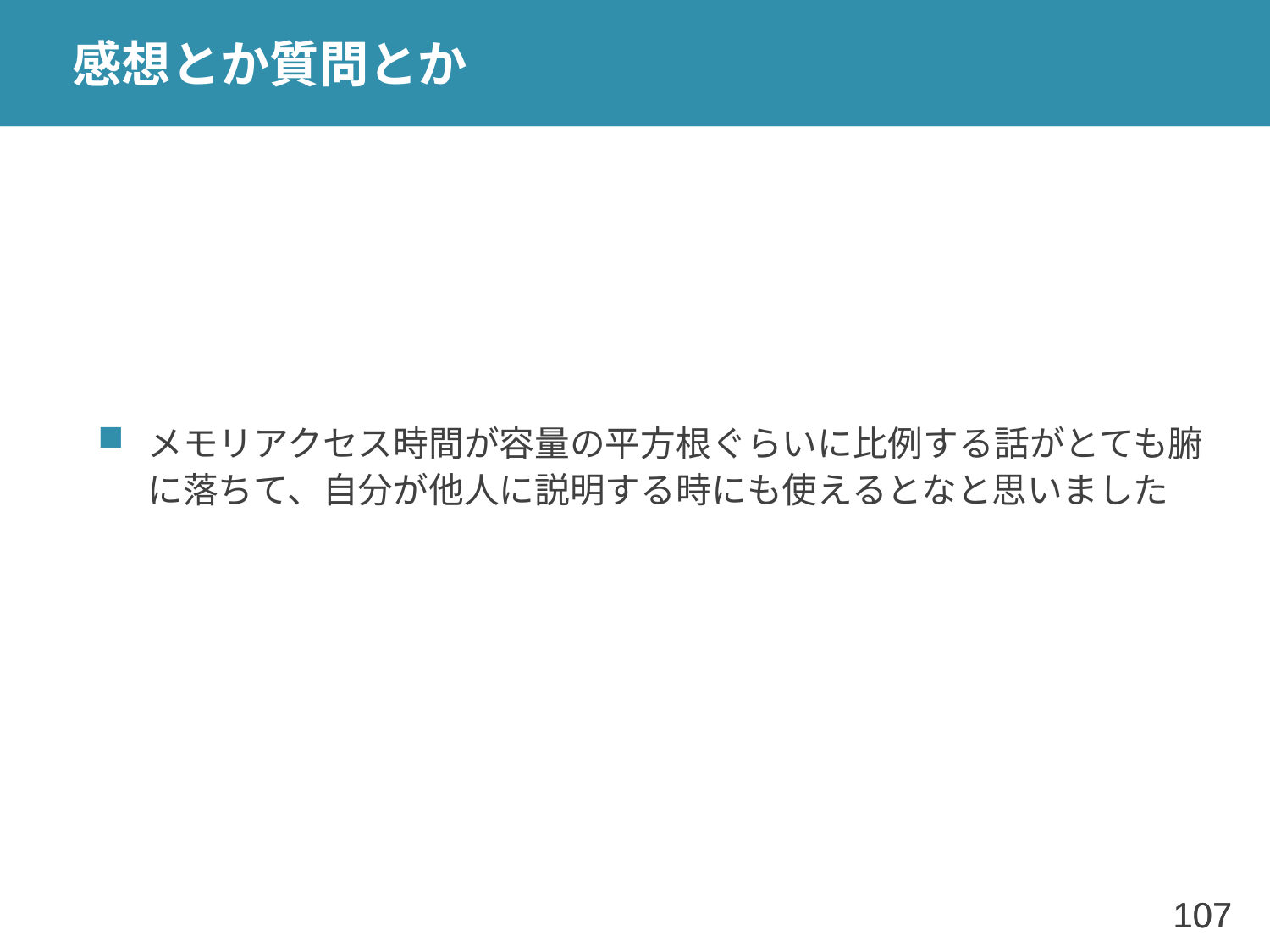

# 感想とか質問とか
メモリアクセス時間が容量の平方根ぐらいに比例する話がとても腑に落ちて、自分が他人に説明する時にも使えるとなと思いました